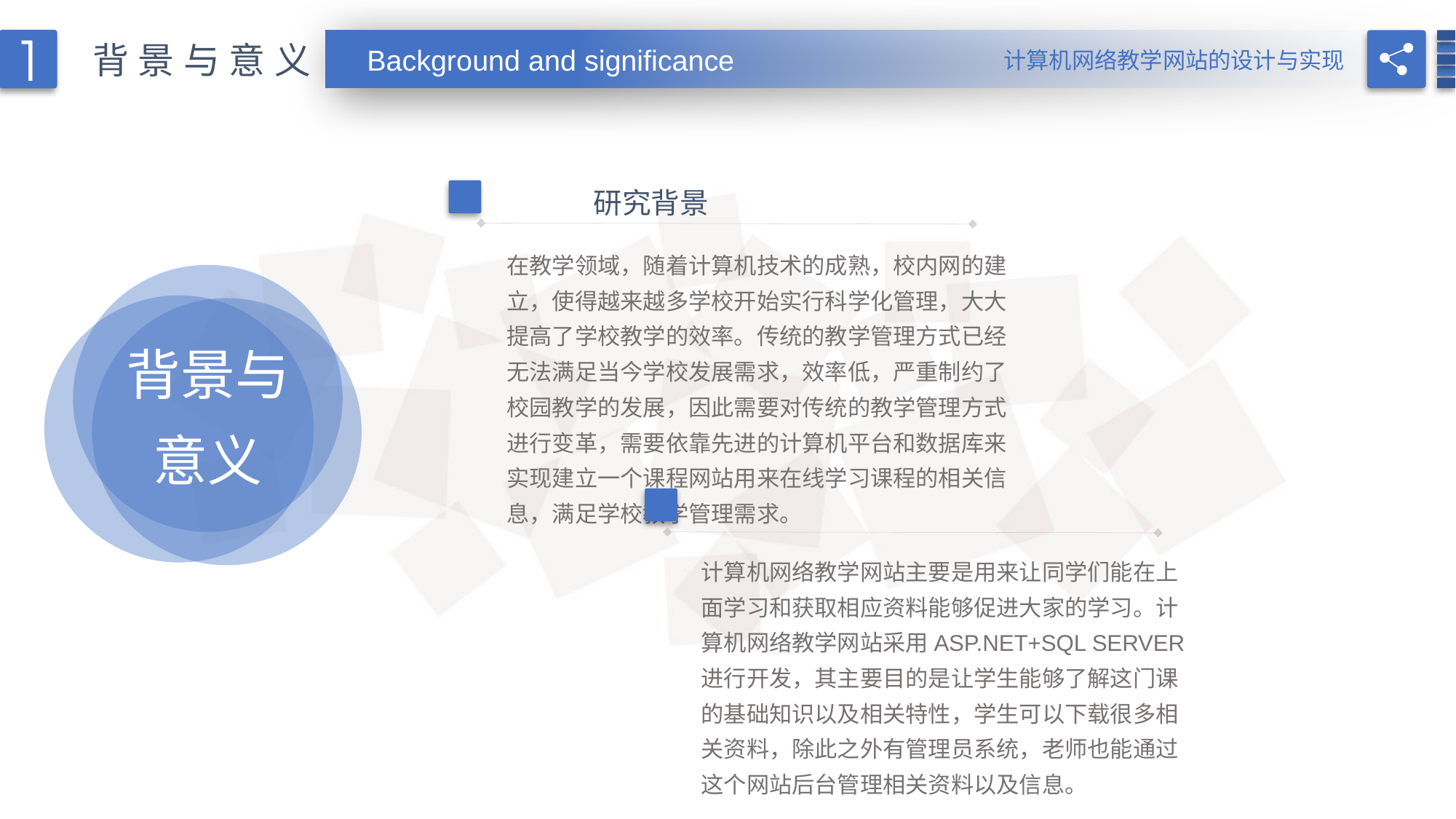

1

背景与意义
Background and significance
计算机网络教学网站的设计与实现

研究背景

在教学领域，随着计算机技术的成熟，校内网的建立，使得越来越多学校开始实行科学化管理，大大提高了学校教学的效率。传统的教学管理方式已经无法满足当今学校发展需求，效率低，严重制约了校园教学的发展，因此需要对传统的教学管理方式进行变革，需要依靠先进的计算机平台和数据库来实现建立一个课程网站用来在线学习课程的相关信息，满足学校教学管理需求。

背景与
意义

计算机网络教学网站主要是用来让同学们能在上面学习和获取相应资料能够促进大家的学习。计算机网络教学网站采用ASP.NET+SQL SERVER进行开发，其主要目的是让学生能够了解这门课的基础知识以及相关特性，学生可以下载很多相关资料，除此之外有管理员系统，老师也能通过这个网站后台管理相关资料以及信息。